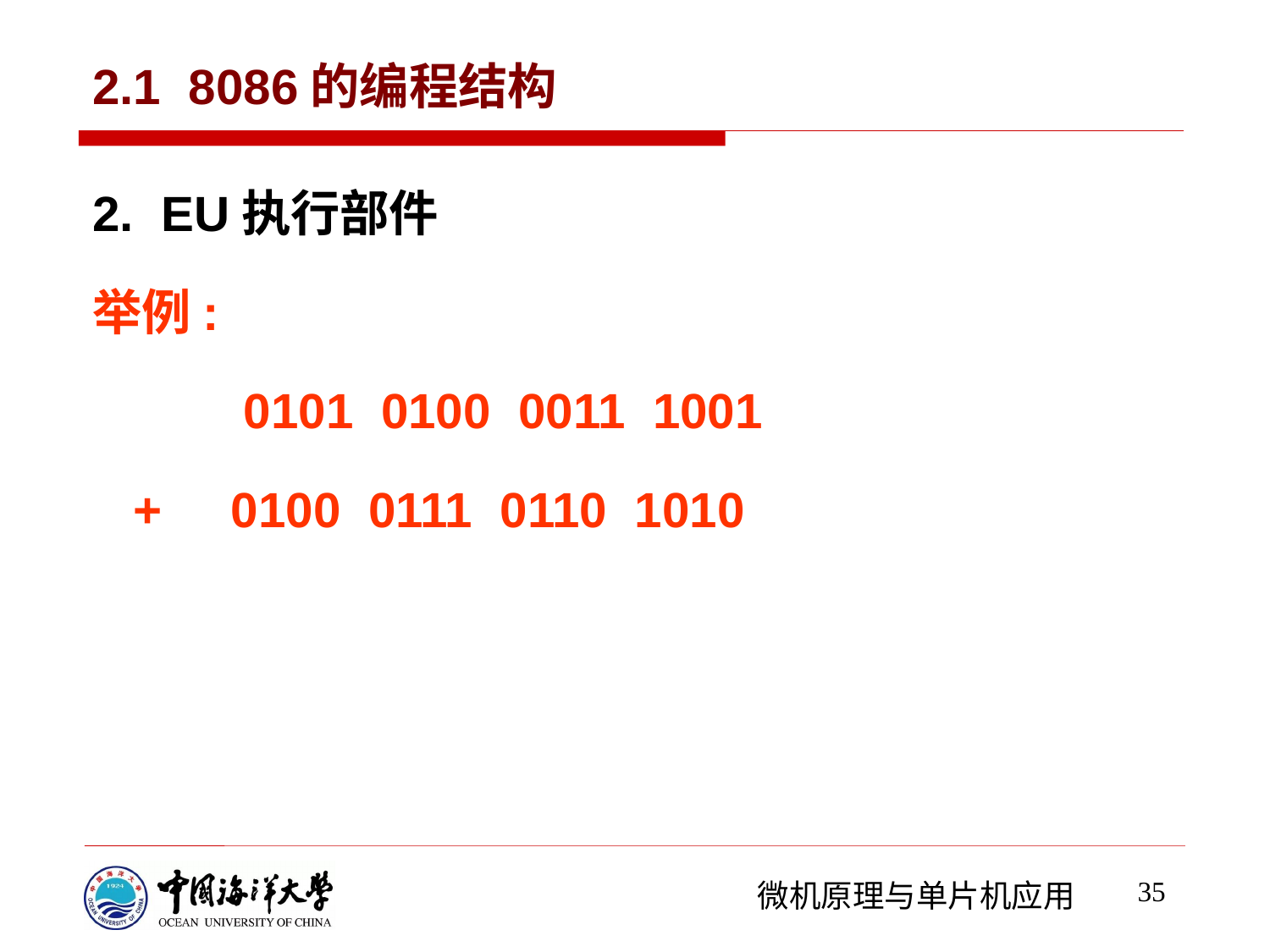

# 2.1  8086的编程结构
2.  EU执行部件
举例:
           0101  0100  0011  1001
   +     0100  0111  0110  1010

35